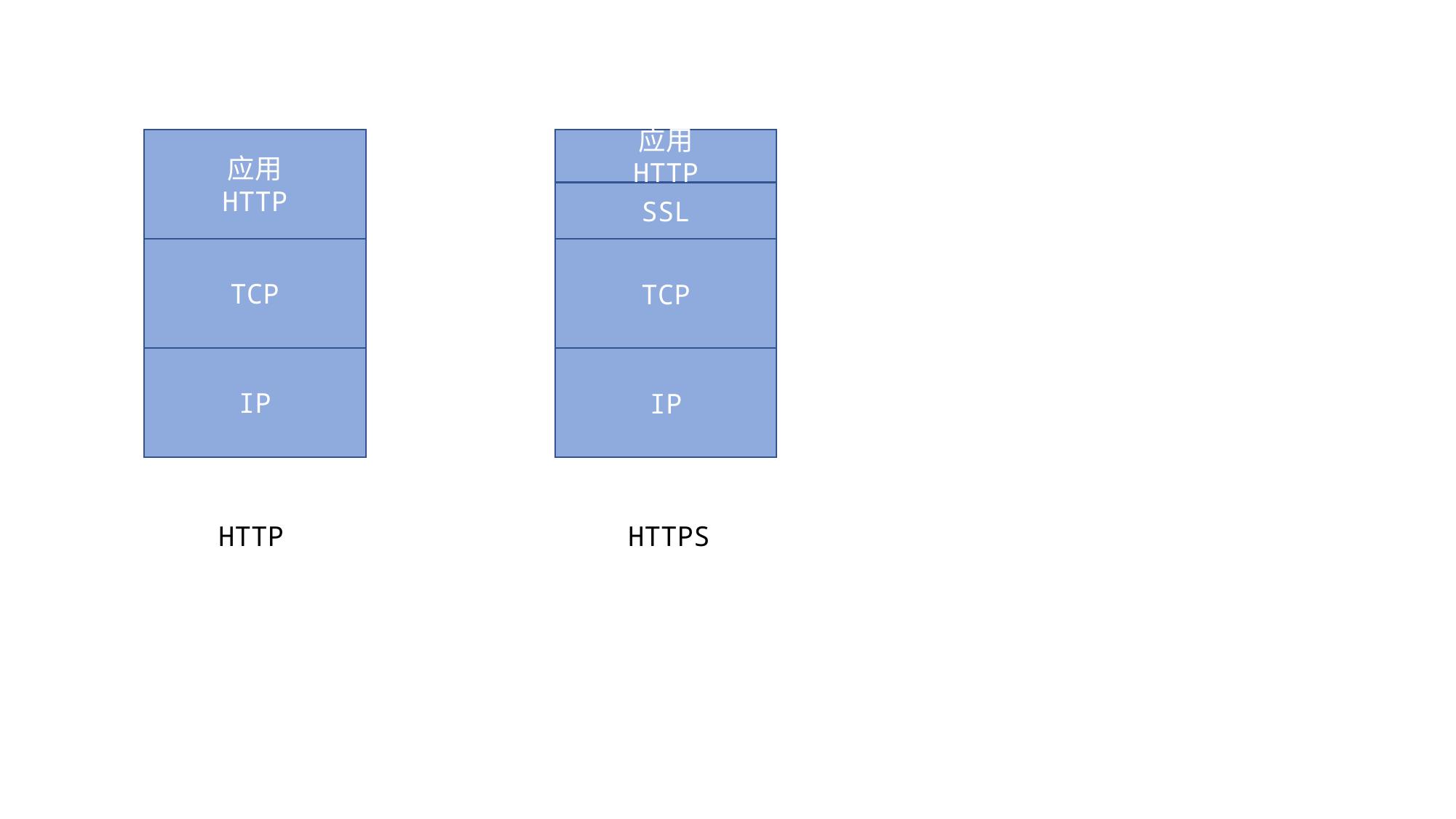

应用
HTTP
应用
HTTP
SSL
TCP
TCP
IP
IP
HTTP
HTTPS